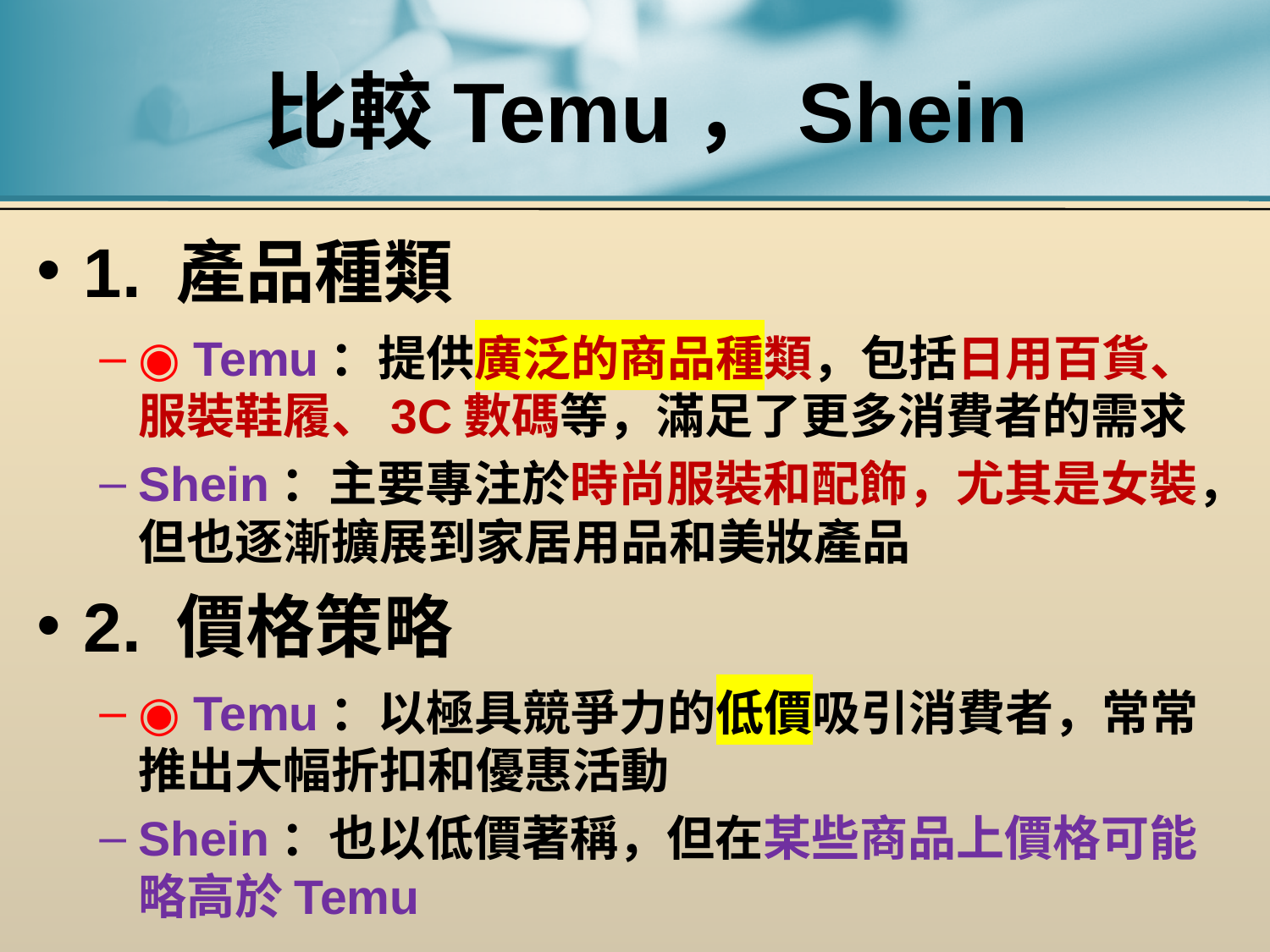

# 比較Temu，Shein
1. 產品種類
◉ Temu：提供廣泛的商品種類，包括日用百貨、服裝鞋履、3C數碼等，滿足了更多消費者的需求
Shein：主要專注於時尚服裝和配飾，尤其是女裝，但也逐漸擴展到家居用品和美妝產品
2. 價格策略
◉ Temu：以極具競爭力的低價吸引消費者，常常推出大幅折扣和優惠活動
Shein：也以低價著稱，但在某些商品上價格可能略高於Temu